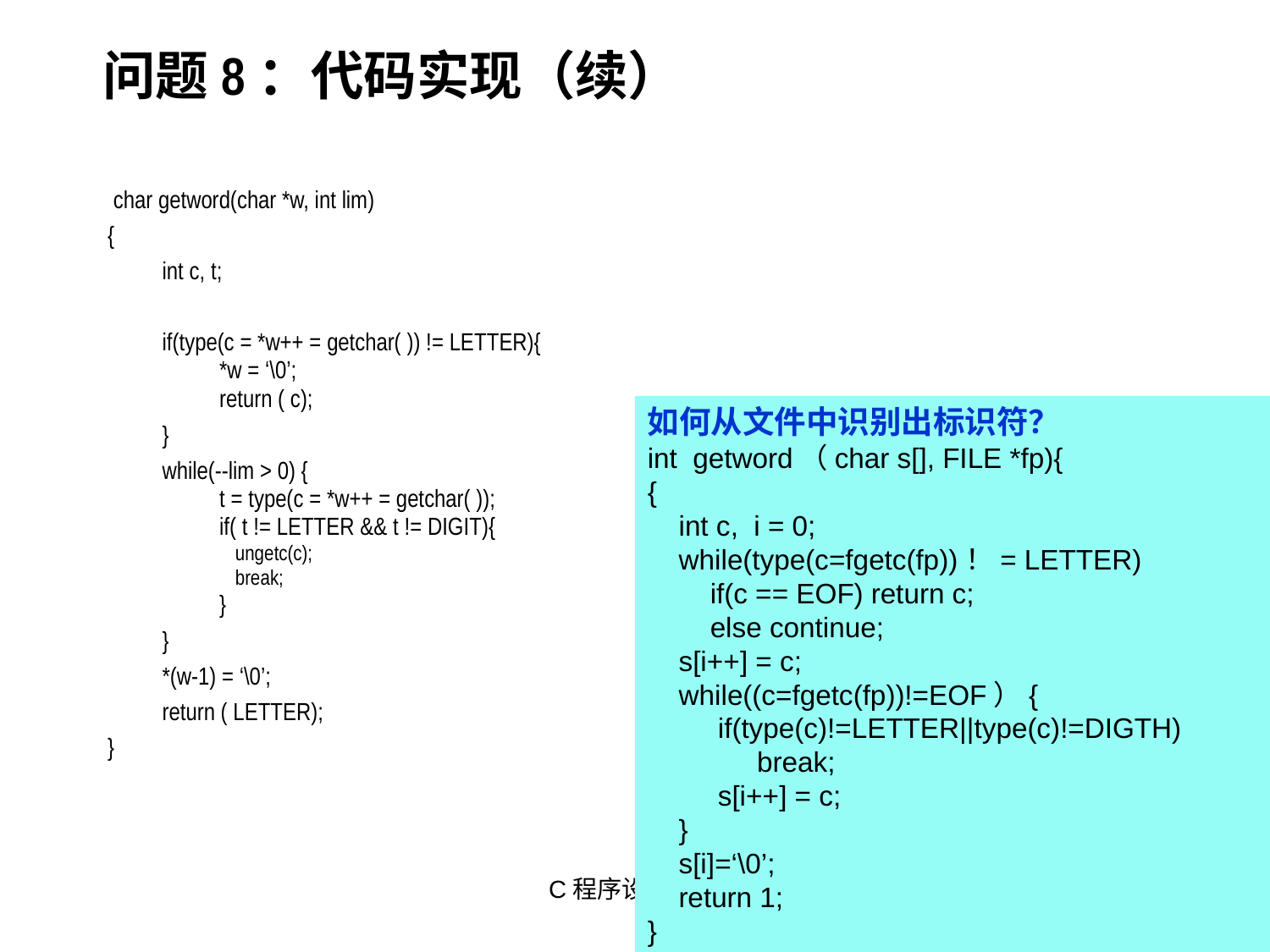

# 问题8：代码实现（续）
 char getword(char *w, int lim)
{
int c, t;

if(type(c = *w++ = getchar( )) != LETTER){
*w = ‘\0’;
return ( c);
}
while(--lim > 0) {
t = type(c = *w++ = getchar( ));
if( t != LETTER && t != DIGIT){
ungetc(c);
break;
}
}
*(w-1) = ‘\0’;
return ( LETTER);
}
如何从文件中识别出标识符？
int  getword（char s[], FILE *fp){
{
    int c,  i = 0;
    while(type(c=fgetc(fp))！= LETTER)
        if(c == EOF) return c;
        else continue;
    s[i++] = c;
    while((c=fgetc(fp))!=EOF）{
         if(type(c)!=LETTER||type(c)!=DIGTH)
              break;
         s[i++] = c;
    }
    s[i]=‘\0’;
    return 1;
}
C程序设计基础
114